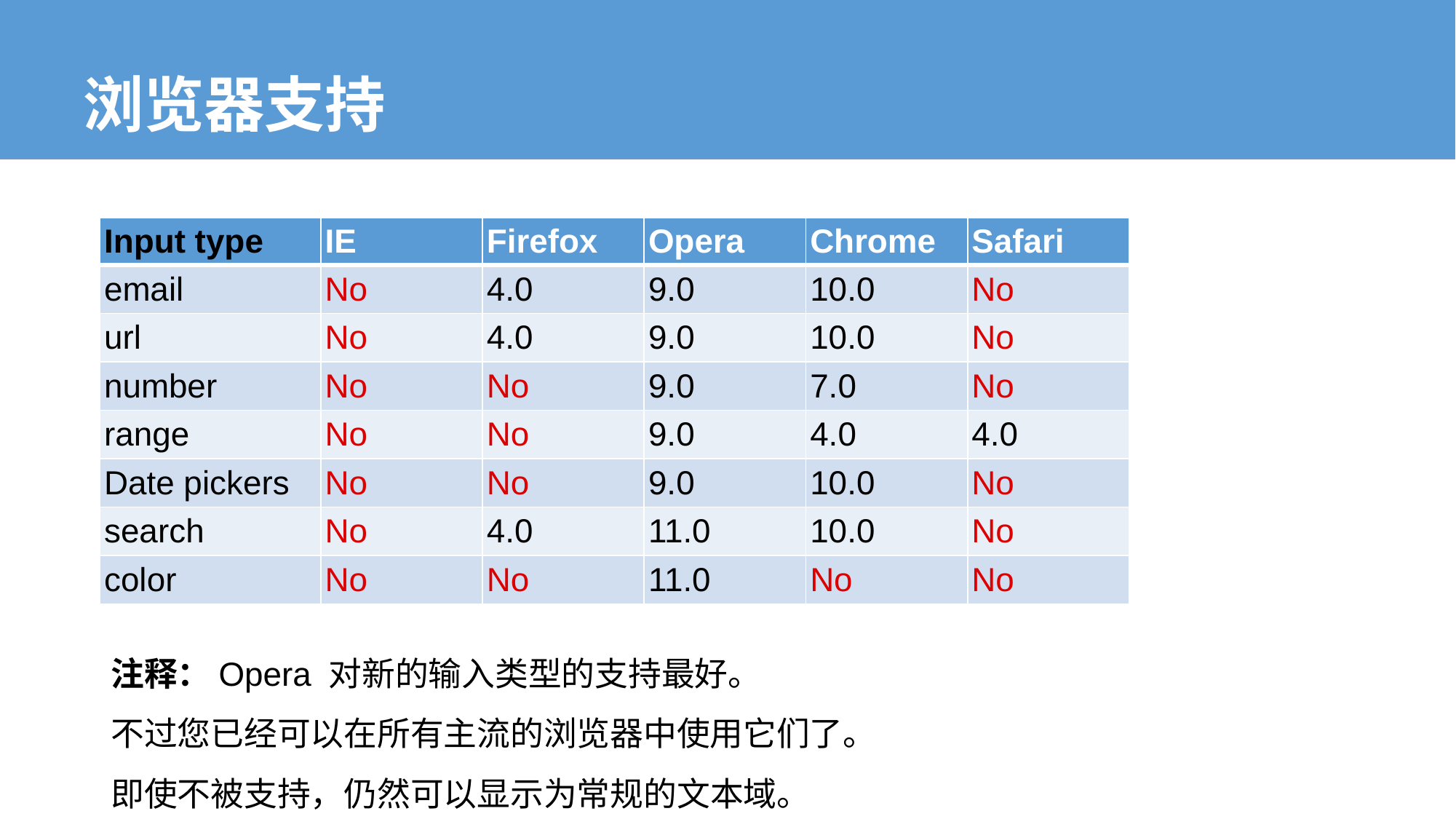

# 浏览器支持
| Input type | IE | Firefox | Opera | Chrome | Safari |
| --- | --- | --- | --- | --- | --- |
| email | No | 4.0 | 9.0 | 10.0 | No |
| url | No | 4.0 | 9.0 | 10.0 | No |
| number | No | No | 9.0 | 7.0 | No |
| range | No | No | 9.0 | 4.0 | 4.0 |
| Date pickers | No | No | 9.0 | 10.0 | No |
| search | No | 4.0 | 11.0 | 10.0 | No |
| color | No | No | 11.0 | No | No |
注释：Opera 对新的输入类型的支持最好。
不过您已经可以在所有主流的浏览器中使用它们了。
即使不被支持，仍然可以显示为常规的文本域。